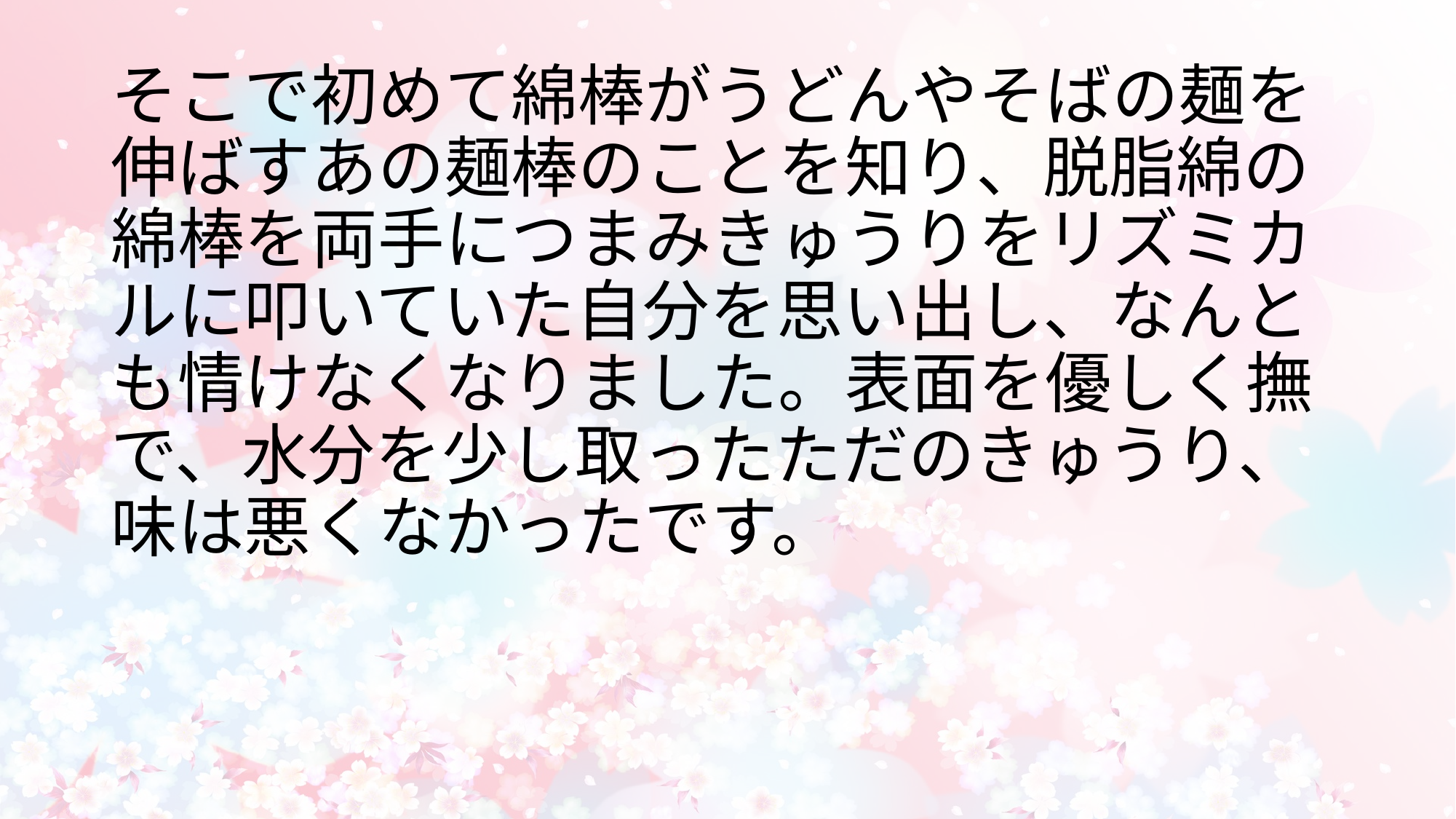

そこで初めて綿棒がうどんやそばの麺を伸ばすあの麺棒のことを知り、脱脂綿の綿棒を両手につまみきゅうりをリズミカルに叩いていた自分を思い出し、なんとも情けなくなりました。表面を優しく撫で、水分を少し取ったただのきゅうり、味は悪くなかったです。